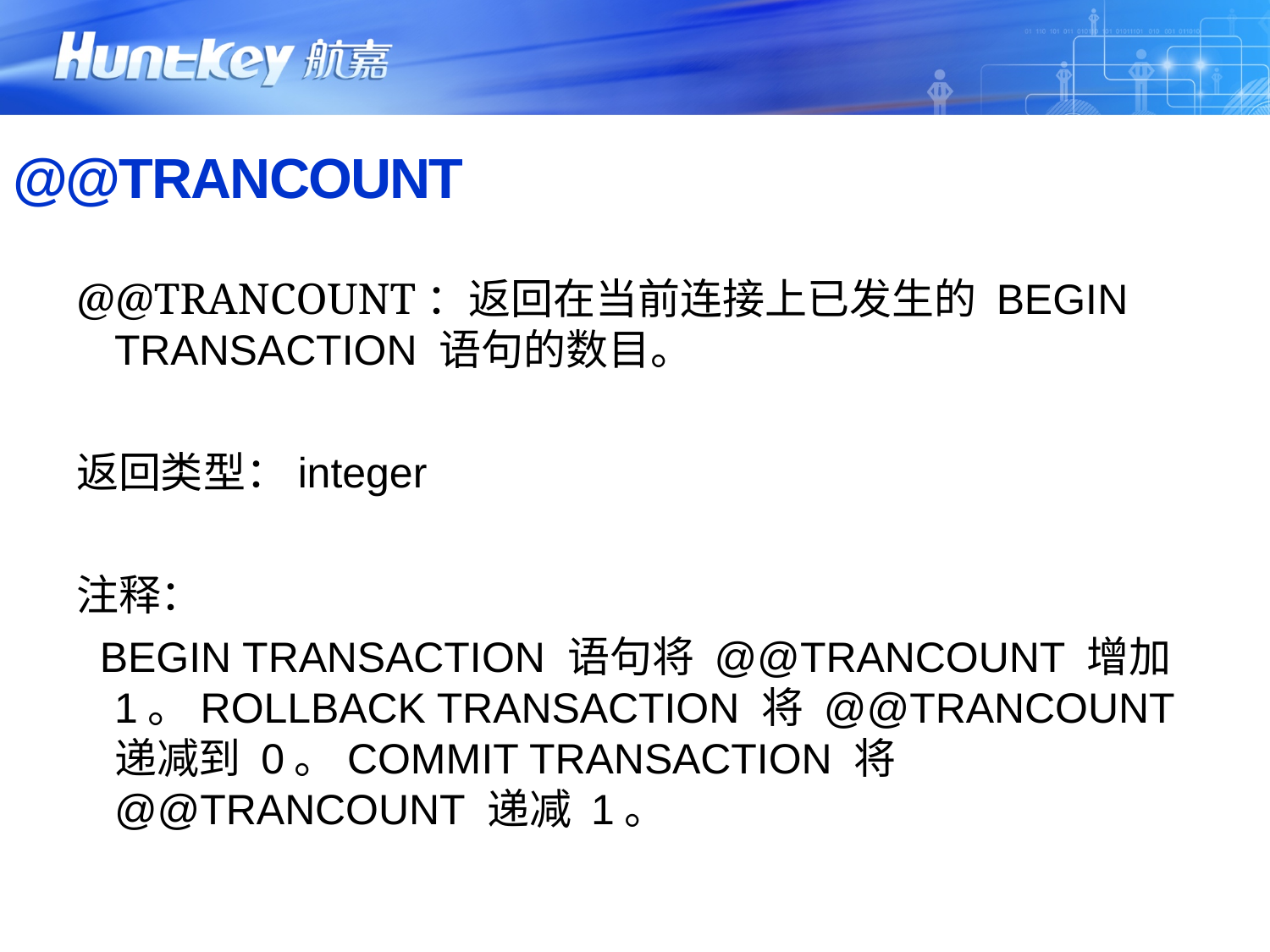

# @@TRANCOUNT
@@TRANCOUNT：返回在当前连接上已发生的 BEGIN TRANSACTION 语句的数目。

返回类型：integer

注释：
  BEGIN TRANSACTION 语句将 @@TRANCOUNT 增加 1。ROLLBACK TRANSACTION 将 @@TRANCOUNT 递减到 0。COMMIT TRANSACTION 将 @@TRANCOUNT 递减 1。